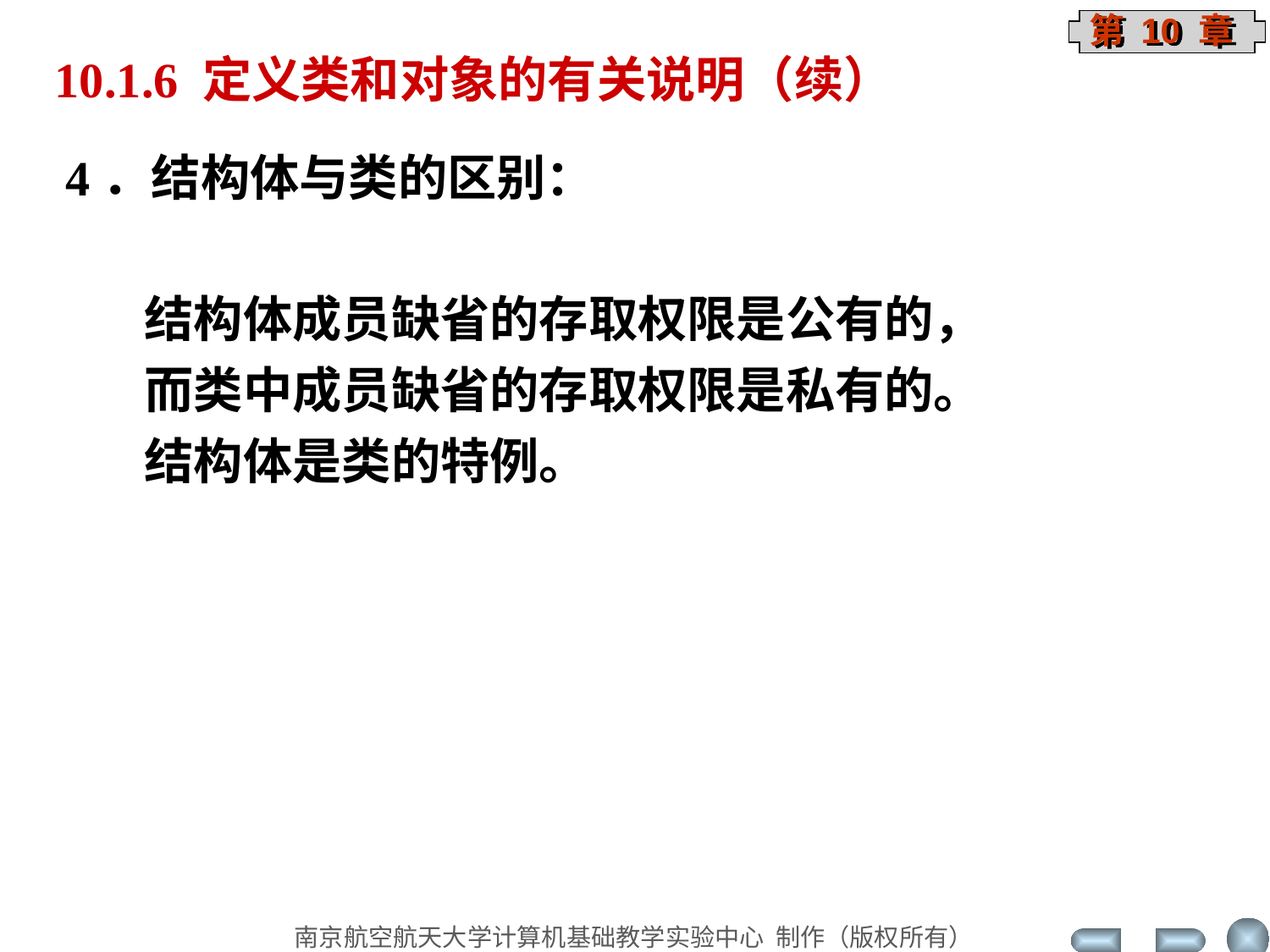

10.1.6 定义类和对象的有关说明（续）
4．结构体与类的区别：

      结构体成员缺省的存取权限是公有的，
      而类中成员缺省的存取权限是私有的。
      结构体是类的特例。